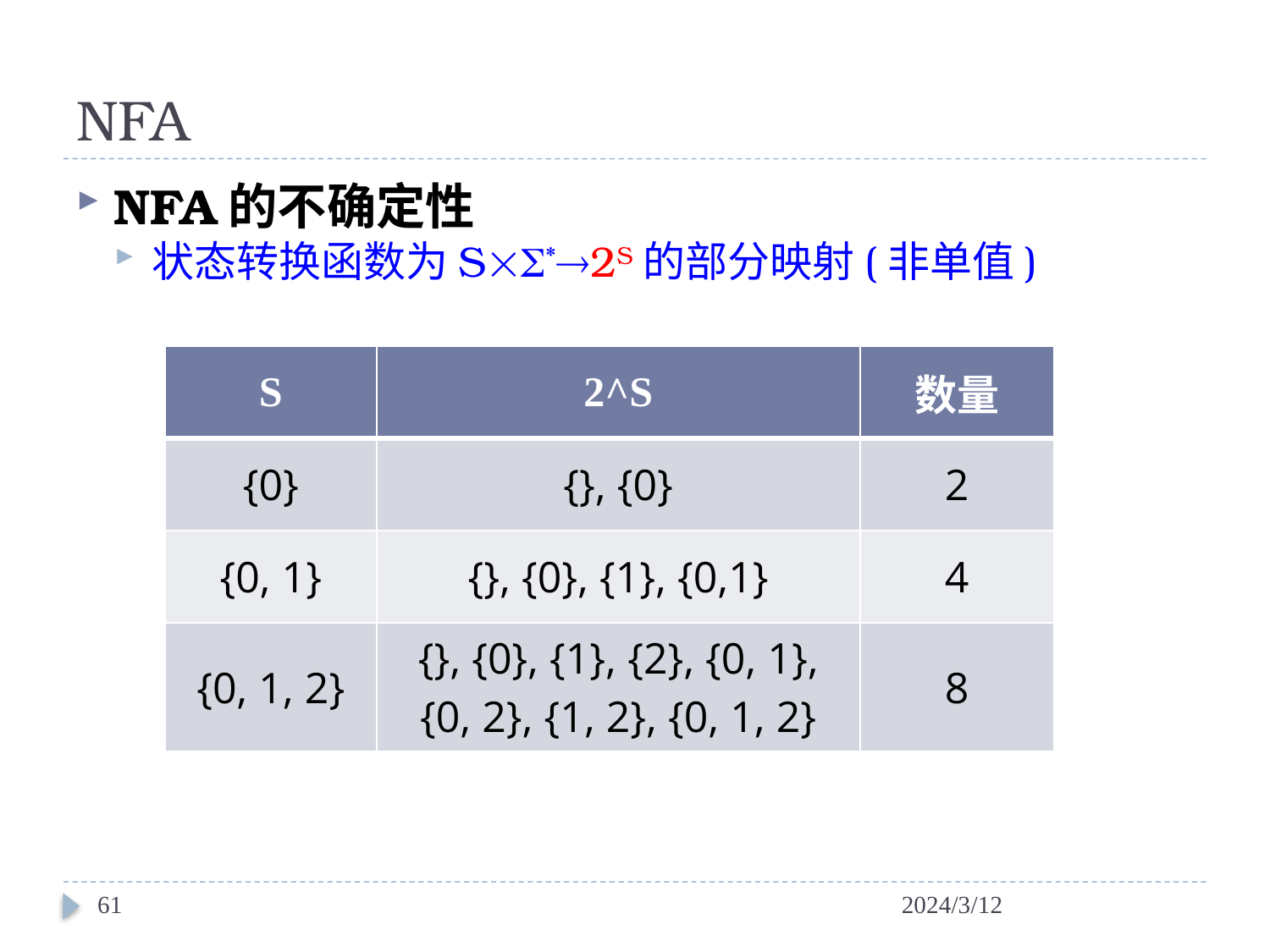

# NFA
NFA的不确定性
状态转换函数为S×Σ*→2S的部分映射(非单值)
| S | 2^S | 数量 |
| --- | --- | --- |
| {0} | {}, {0} | 2 |
| {0, 1} | {}, {0}, {1}, {0,1} | 4 |
| {0, 1, 2} | {}, {0}, {1}, {2}, {0, 1}, {0, 2}, {1, 2}, {0, 1, 2} | 8 |
61
2024/3/12